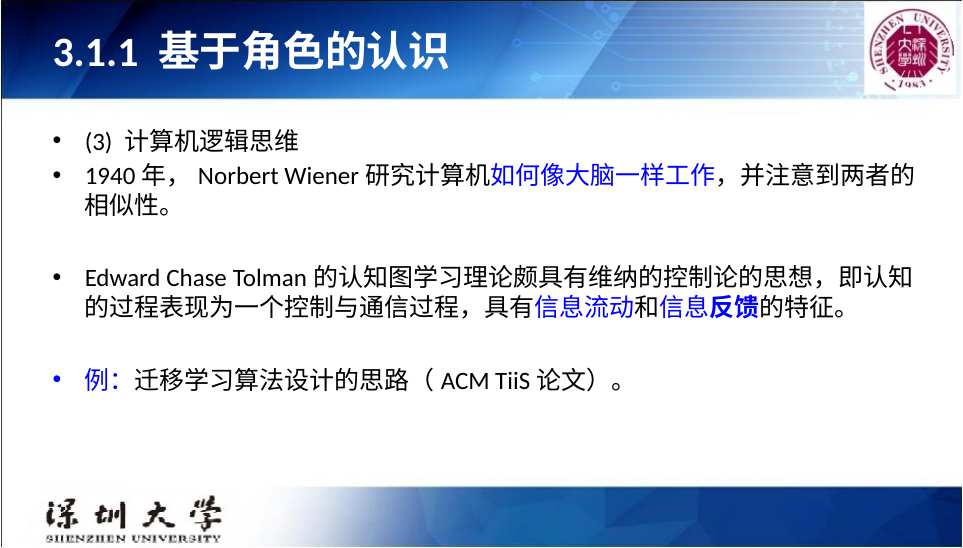

# 3.1.1 基于角色的认识
(3) 计算机逻辑思维
1940年，Norbert Wiener研究计算机如何像大脑一样工作，并注意到两者的相似性。

Edward Chase Tolman的认知图学习理论颇具有维纳的控制论的思想，即认知的过程表现为一个控制与通信过程，具有信息流动和信息反馈的特征。

例：迁移学习算法设计的思路（ACM TiiS论文）。
89